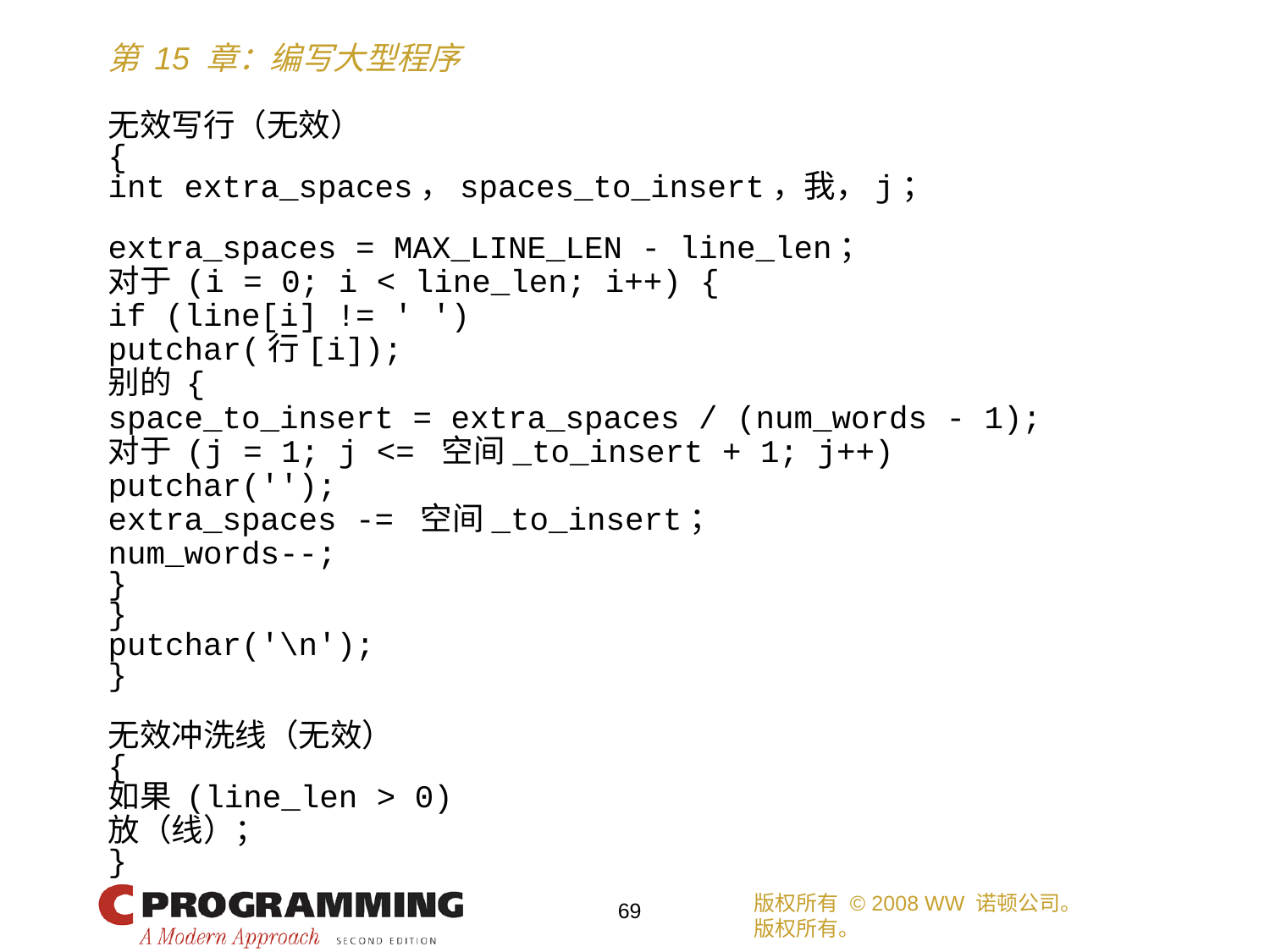

无效写行（无效）
{
int extra_spaces，spaces_to_insert，我，j；

extra_spaces = MAX_LINE_LEN - line_len；
对于 (i = 0; i < line_len; i++) {
if (line[i] != ' ')
putchar(行[i]);
别的 {
space_to_insert = extra_spaces / (num_words - 1);
对于 (j = 1; j <= 空间_to_insert + 1; j++)
putchar('');
extra_spaces -= 空间_to_insert；
num_words--;
}
}
putchar('\n');
}

无效冲洗线（无效）
{
如果 (line_len > 0)
放（线）；
}
版权所有 © 2008 WW 诺顿公司。
版权所有。
69